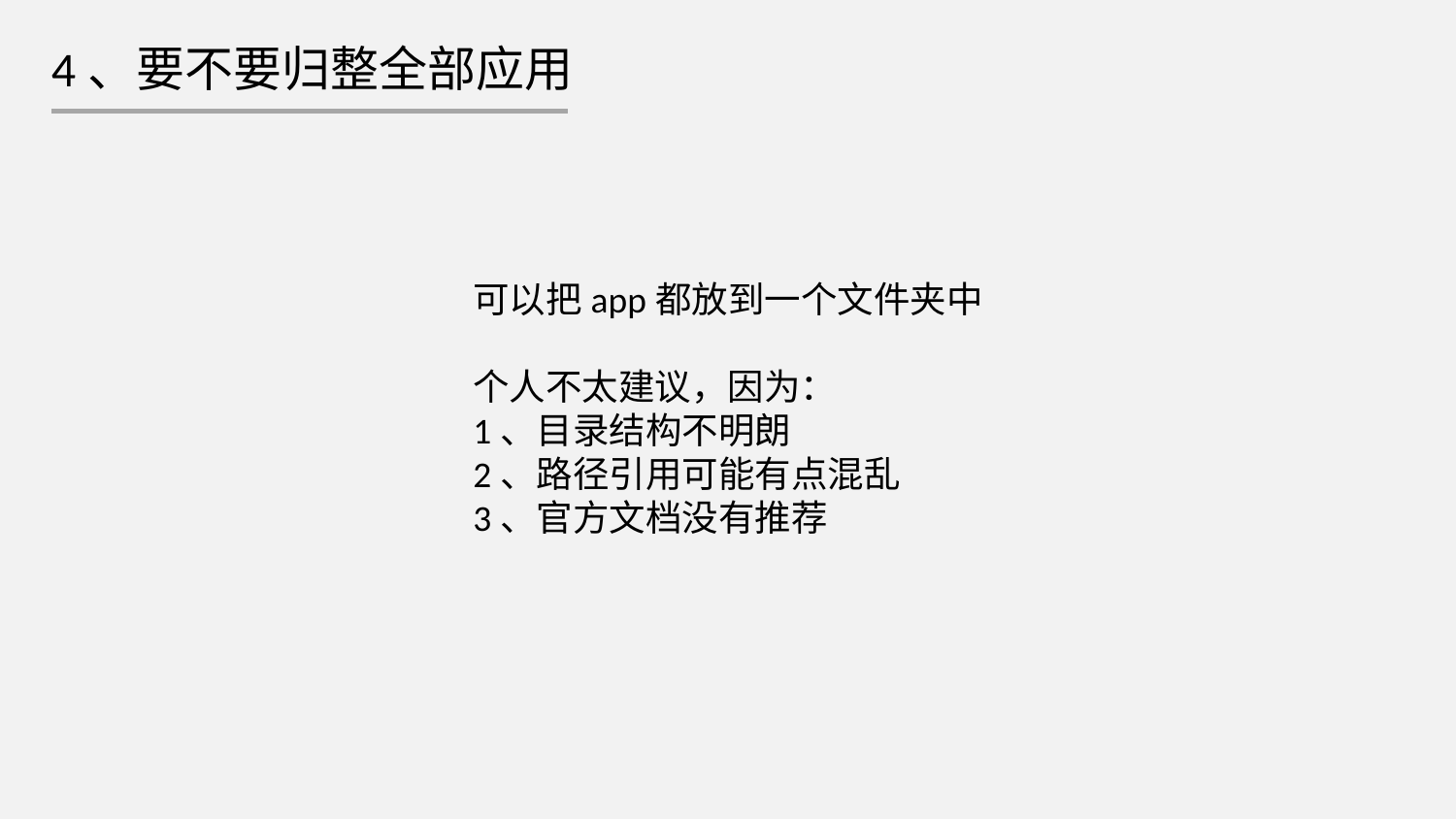

4、要不要归整全部应用
可以把app都放到一个文件夹中

个人不太建议，因为：
1、目录结构不明朗
2、路径引用可能有点混乱
3、官方文档没有推荐